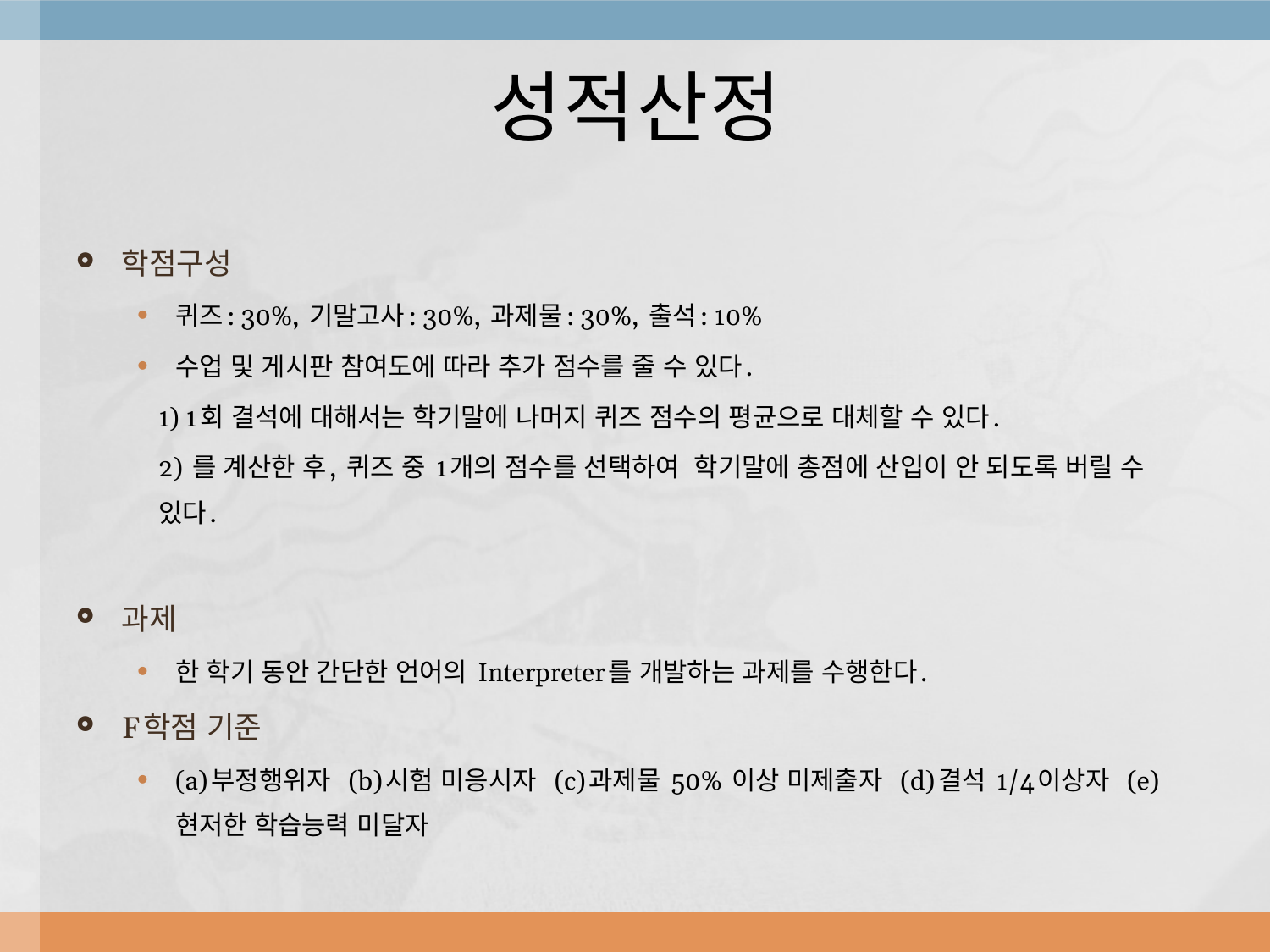

# 성적산정
학점구성
퀴즈: 30%, 기말고사: 30%, 과제물: 30%, 출석: 10%
수업 및 게시판 참여도에 따라 추가 점수를 줄 수 있다.
1) 1회 결석에 대해서는 학기말에 나머지 퀴즈 점수의 평균으로 대체할 수 있다.
2) 를 계산한 후, 퀴즈 중 1개의 점수를 선택하여  학기말에 총점에 산입이 안 되도록 버릴 수 있다.

과제
한 학기 동안 간단한 언어의 Interpreter를 개발하는 과제를 수행한다.
F학점 기준
(a)부정행위자  (b)시험 미응시자  (c)과제물 50% 이상 미제출자  (d)결석 1/4이상자  (e)현저한 학습능력 미달자